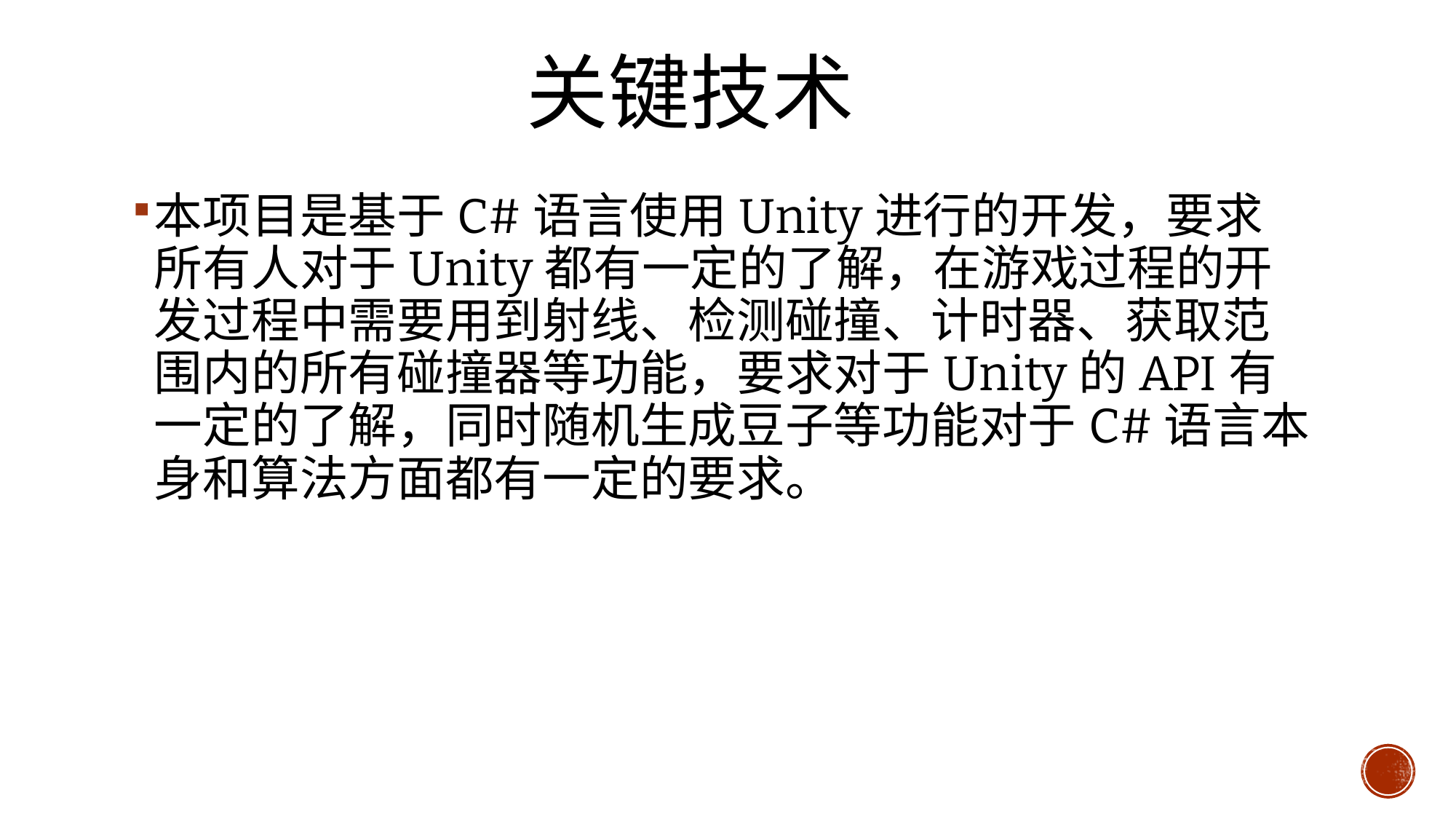

# 关键技术
本项目是基于C#语言使用Unity进行的开发，要求所有人对于Unity都有一定的了解，在游戏过程的开发过程中需要用到射线、检测碰撞、计时器、获取范围内的所有碰撞器等功能，要求对于Unity的API有一定的了解，同时随机生成豆子等功能对于C#语言本身和算法方面都有一定的要求。